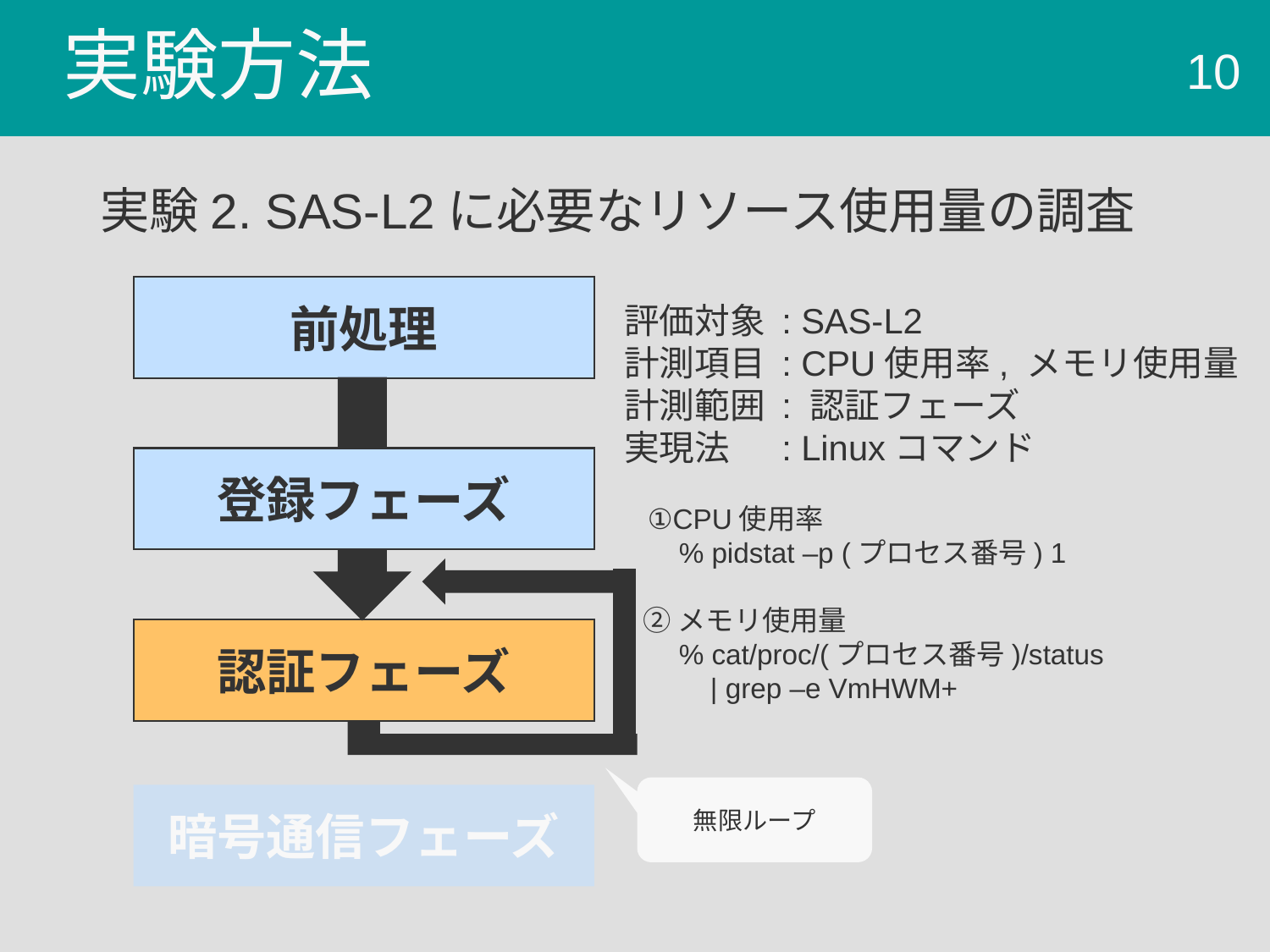

# 実験方法
10
実験2. SAS-L2に必要なリソース使用量の調査

前処理
評価対象 : SAS-L2
計測項目 : CPU使用率, メモリ使用量
計測範囲 : 認証フェーズ
実現法 　: Linuxコマンド

   ①CPU使用率
       % pidstat –p (プロセス番号) 1

   ②メモリ使用量
       % cat/proc/(プロセス番号)/status
           | grep –e VmHWM+

登録フェーズ

認証フェーズ

無限ループ
暗号通信フェーズ